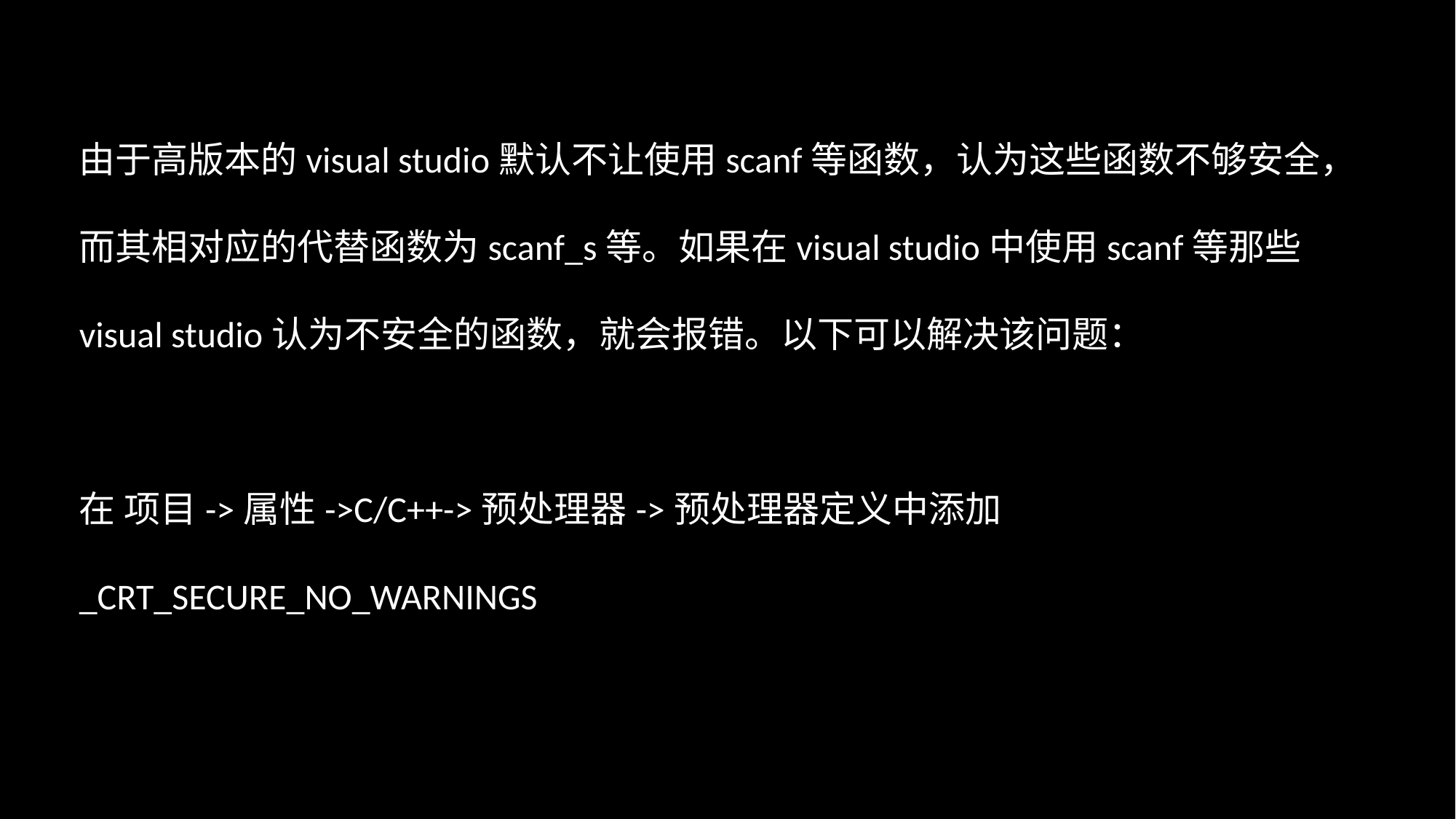

由于高版本的visual studio默认不让使用scanf等函数，认为这些函数不够安全，而其相对应的代替函数为scanf_s等。如果在visual studio中使用scanf等那些visual studio认为不安全的函数，就会报错。以下可以解决该问题：

在 项目->属性->C/C++->预处理器->预处理器定义中添加_CRT_SECURE_NO_WARNINGS